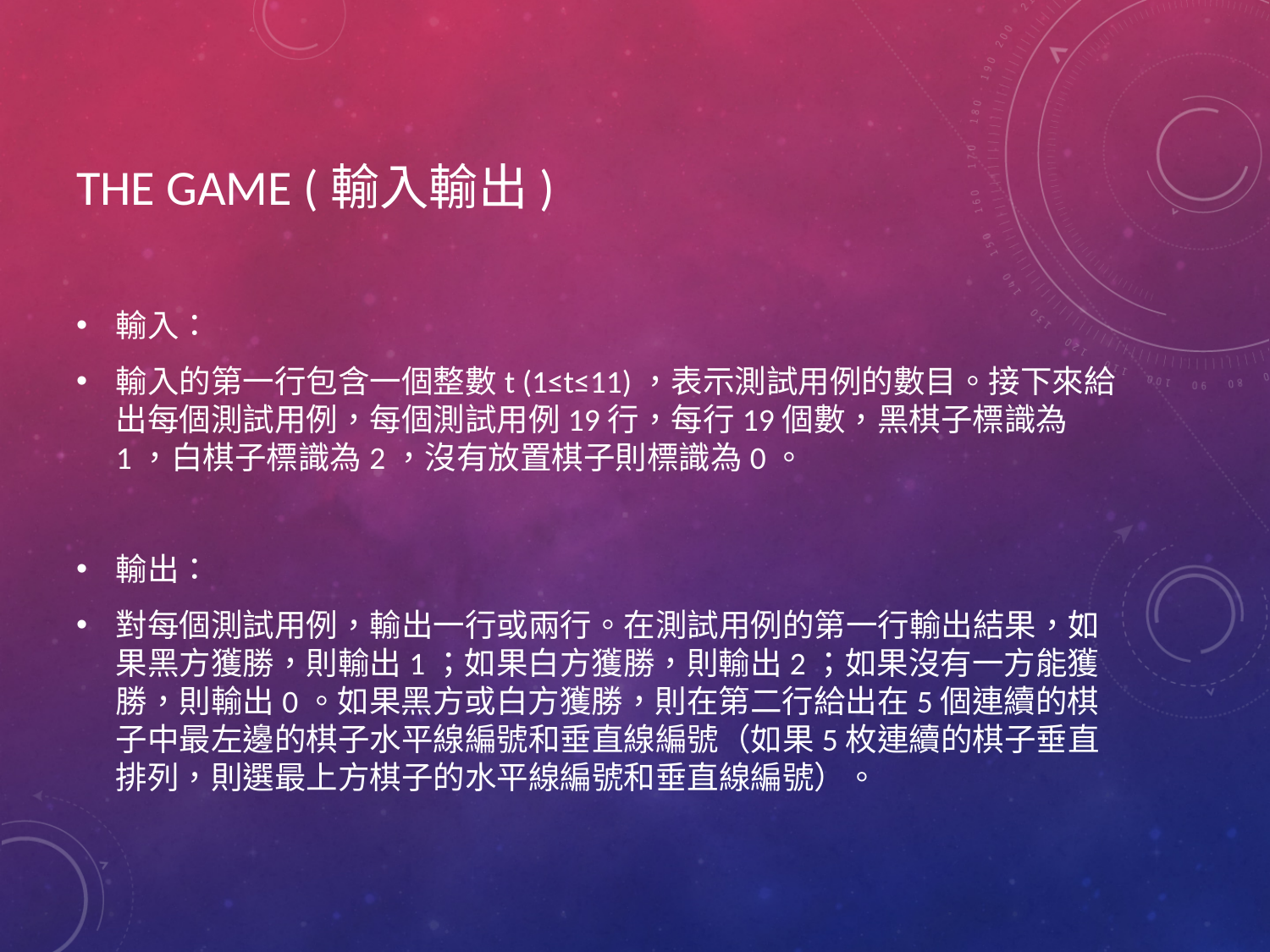

# The Game (輸入輸出)
輸入：
輸入的第一行包含一個整數t (1≤t≤11)，表示測試用例的數目。接下來給出每個測試用例，每個測試用例19行，每行19個數，黑棋子標識為1，白棋子標識為2，沒有放置棋子則標識為0。

輸出：
對每個測試用例，輸出一行或兩行。在測試用例的第一行輸出結果，如果黑方獲勝，則輸出1；如果白方獲勝，則輸出2；如果沒有一方能獲勝，則輸出0。如果黑方或白方獲勝，則在第二行給出在5個連續的棋子中最左邊的棋子水平線編號和垂直線編號（如果5枚連續的棋子垂直排列，則選最上方棋子的水平線編號和垂直線編號）。